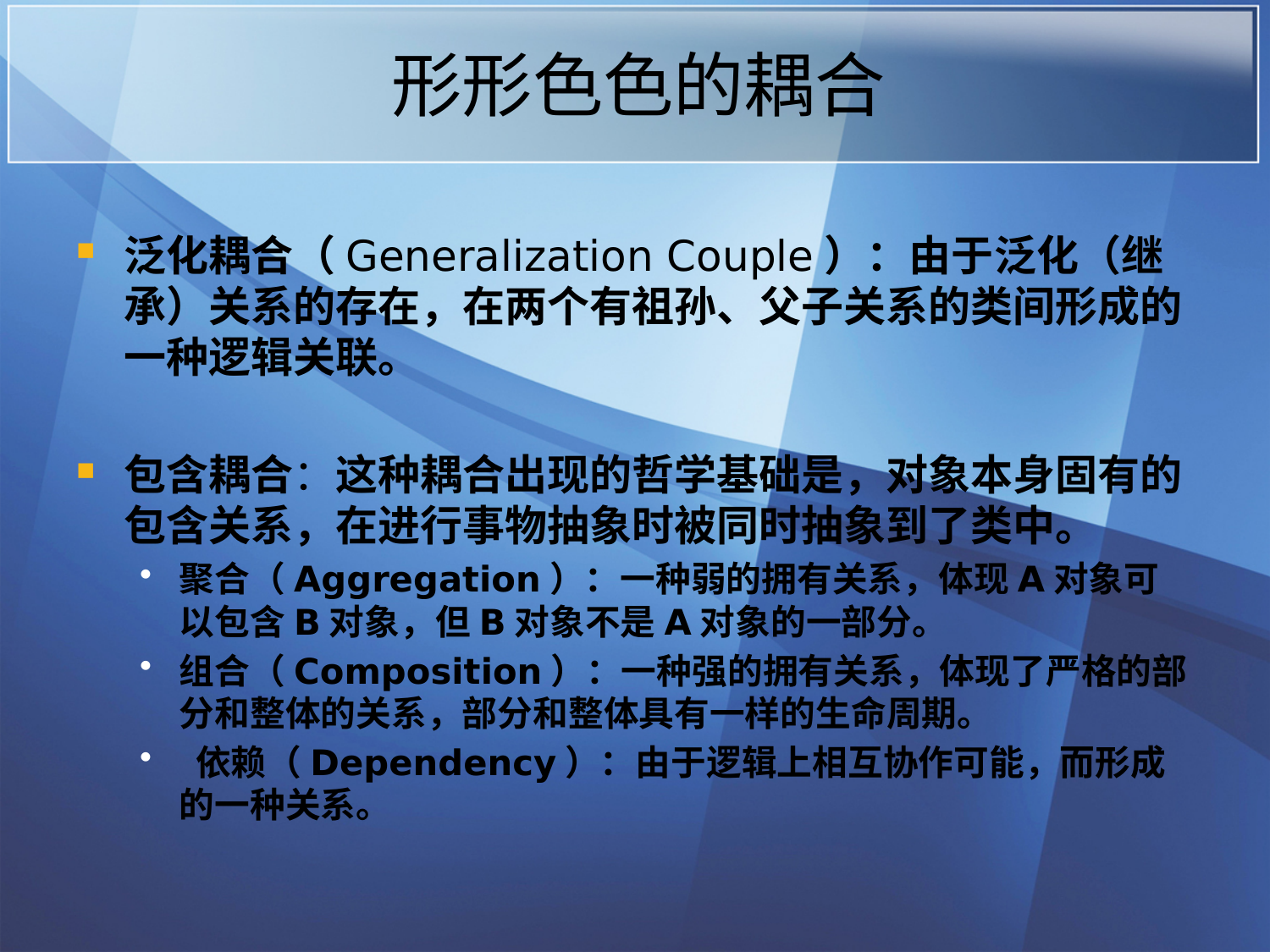

# 形形色色的耦合
泛化耦合（Generalization Couple）：由于泛化（继承）关系的存在，在两个有祖孙、父子关系的类间形成的一种逻辑关联。

包含耦合：这种耦合出现的哲学基础是，对象本身固有的包含关系，在进行事物抽象时被同时抽象到了类中。
聚合（Aggregation）：一种弱的拥有关系，体现A对象可以包含B对象，但B对象不是A对象的一部分。
组合（Composition）：一种强的拥有关系，体现了严格的部分和整体的关系，部分和整体具有一样的生命周期。
 依赖（Dependency）：由于逻辑上相互协作可能，而形成的一种关系。